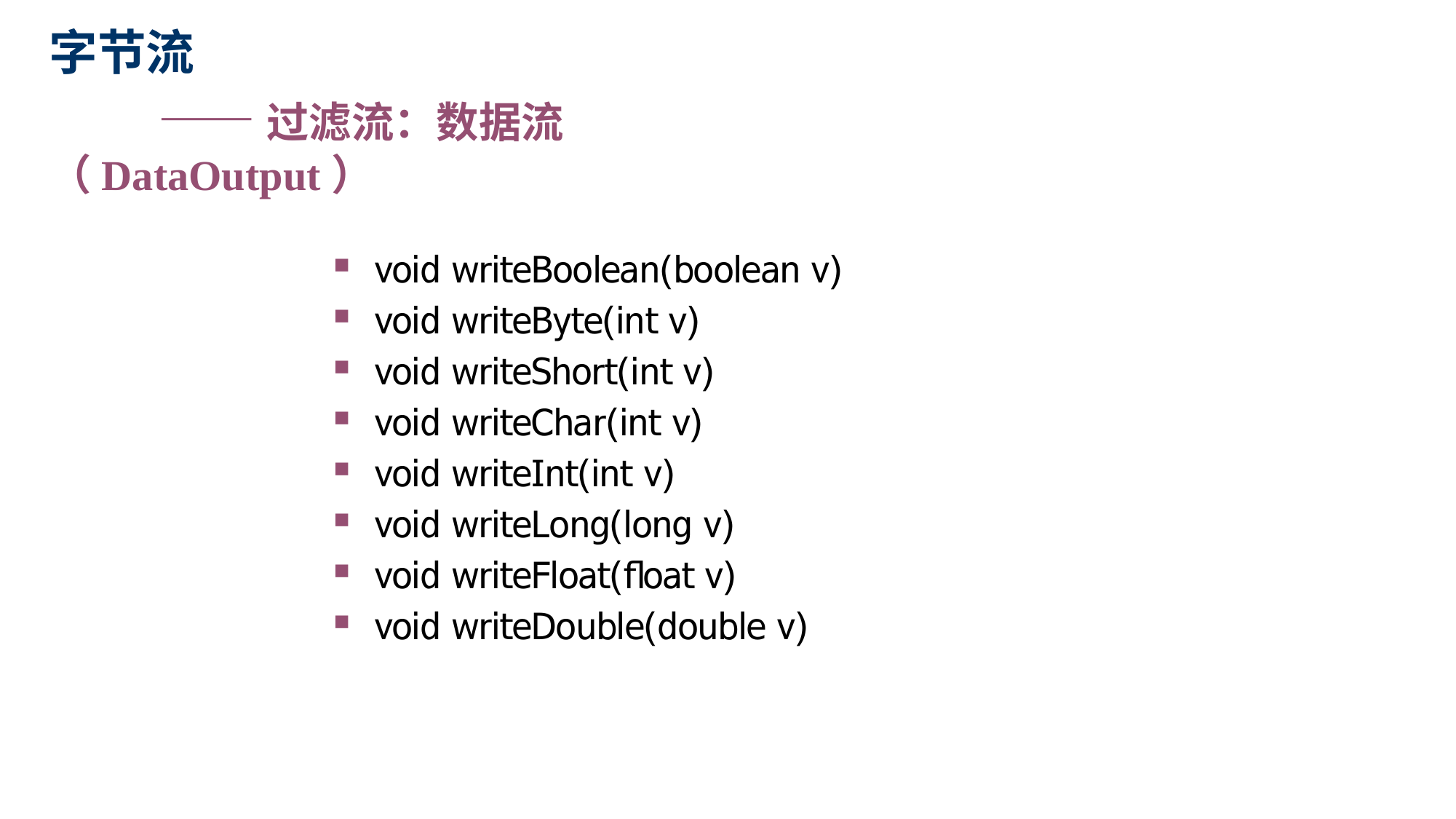

字节流
	——过滤流：数据流（DataOutput）
void writeBoolean(boolean v)
void writeByte(int v)
void writeShort(int v)
void writeChar(int v)
void writeInt(int v)
void writeLong(long v)
void writeFloat(float v)
void writeDouble(double v)